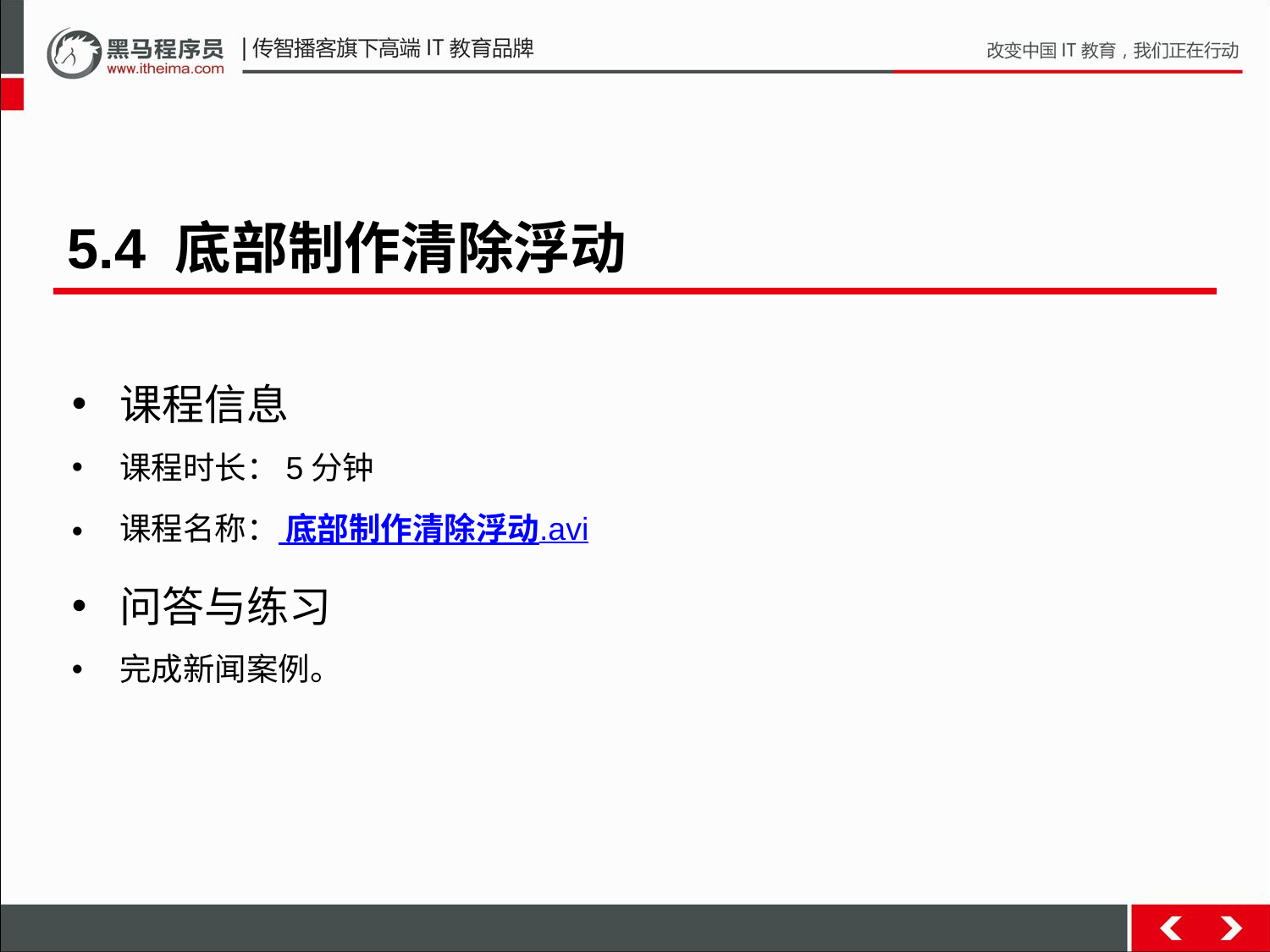

5.4 底部制作清除浮动
课程信息
课程时长：5分钟
课程名称： 底部制作清除浮动.avi
问答与练习
完成新闻案例。